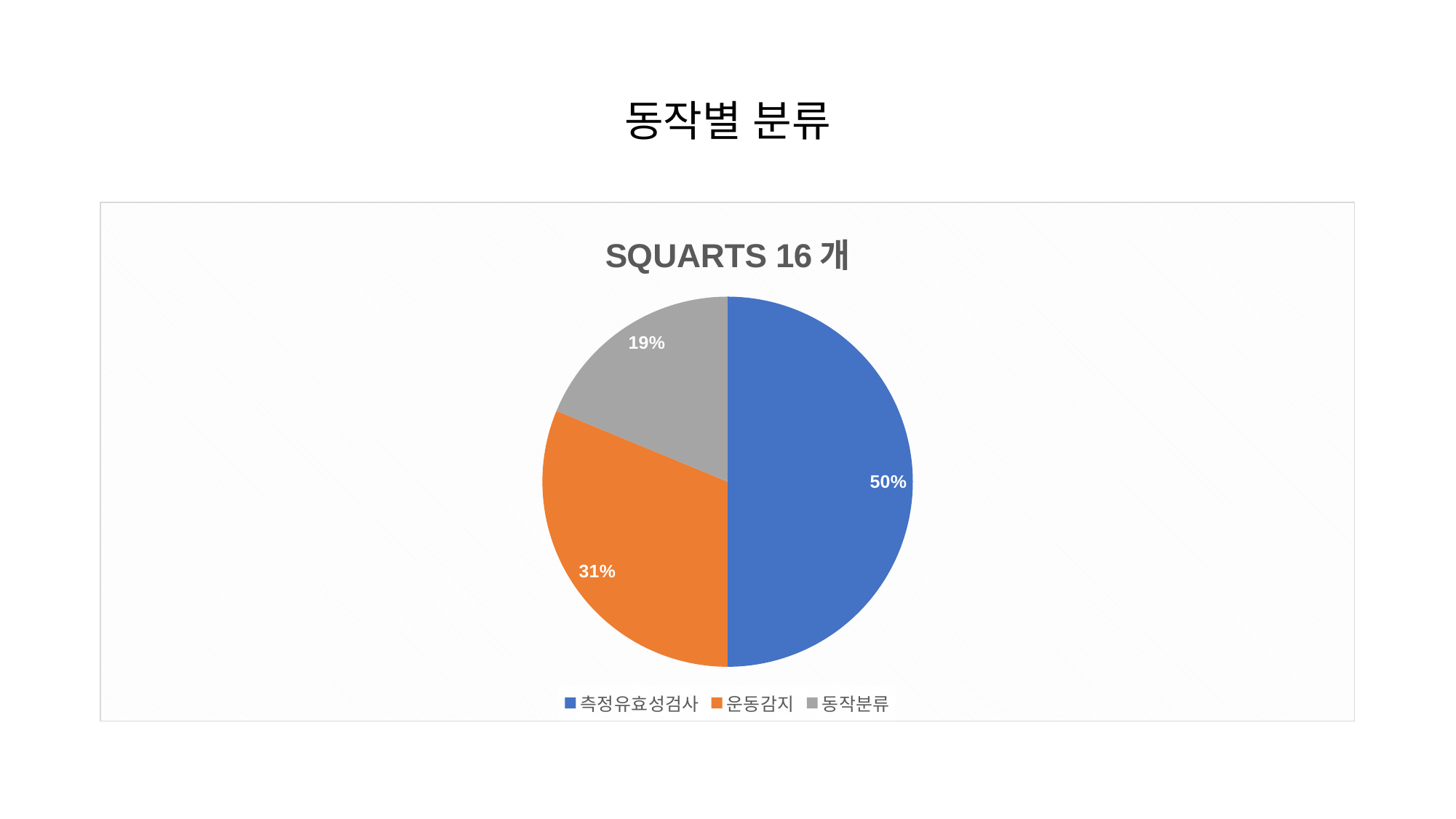

# 동작별 분류

### Chart: SQUARTS 16개

| Category | Squats 16개 |
|---|---|
| 측정유효성검사 | 8.0 |
| 운동감지 | 5.0 |
| 동작분류 | 3.0 |